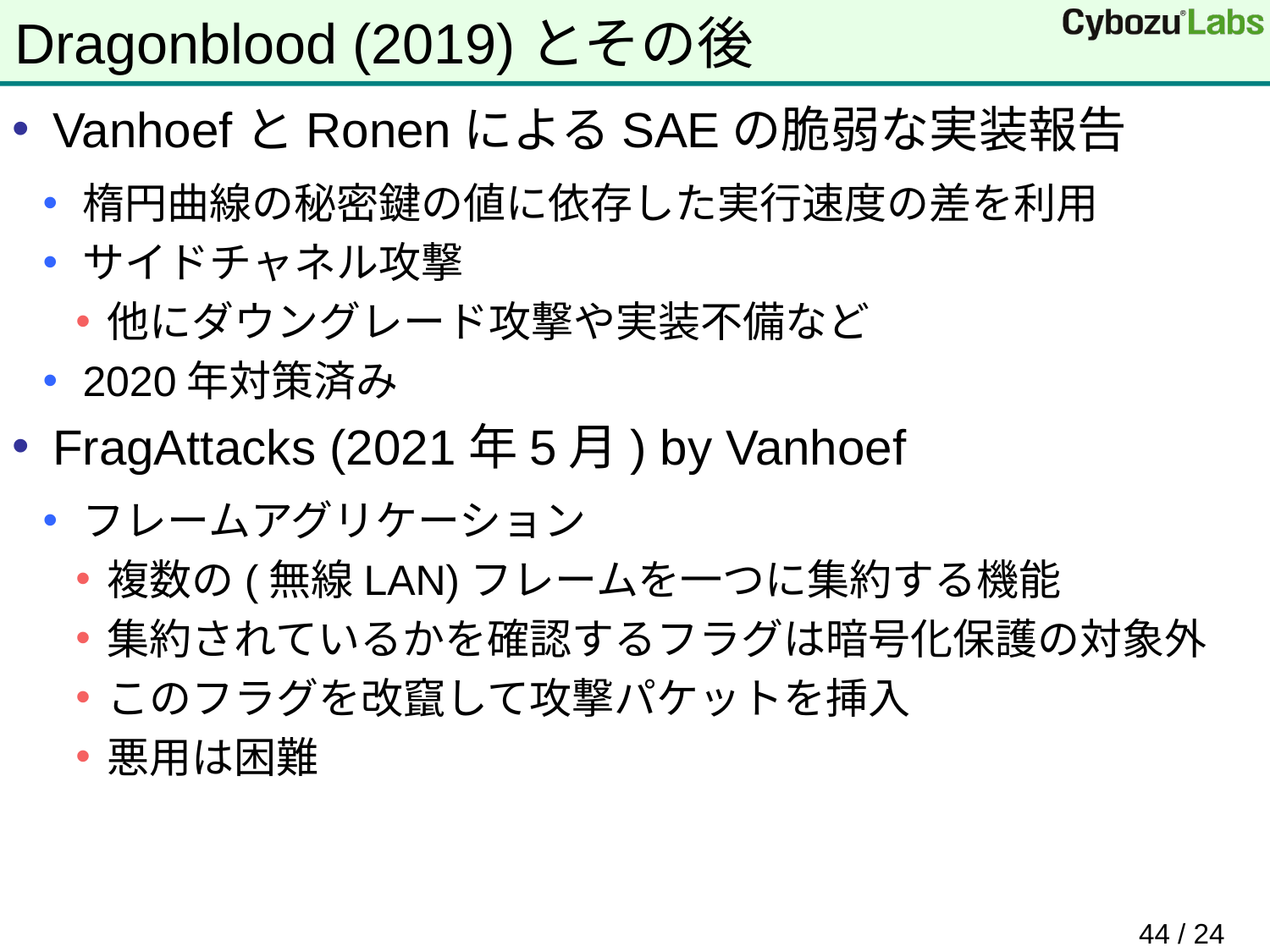

# Dragonblood (2019)とその後
VanhoefとRonenによるSAEの脆弱な実装報告
楕円曲線の秘密鍵の値に依存した実行速度の差を利用
サイドチャネル攻撃
他にダウングレード攻撃や実装不備など
2020年対策済み
FragAttacks (2021年5月) by Vanhoef
フレームアグリケーション
複数の(無線LAN)フレームを一つに集約する機能
集約されているかを確認するフラグは暗号化保護の対象外
このフラグを改竄して攻撃パケットを挿入
悪用は困難

    44 / 24